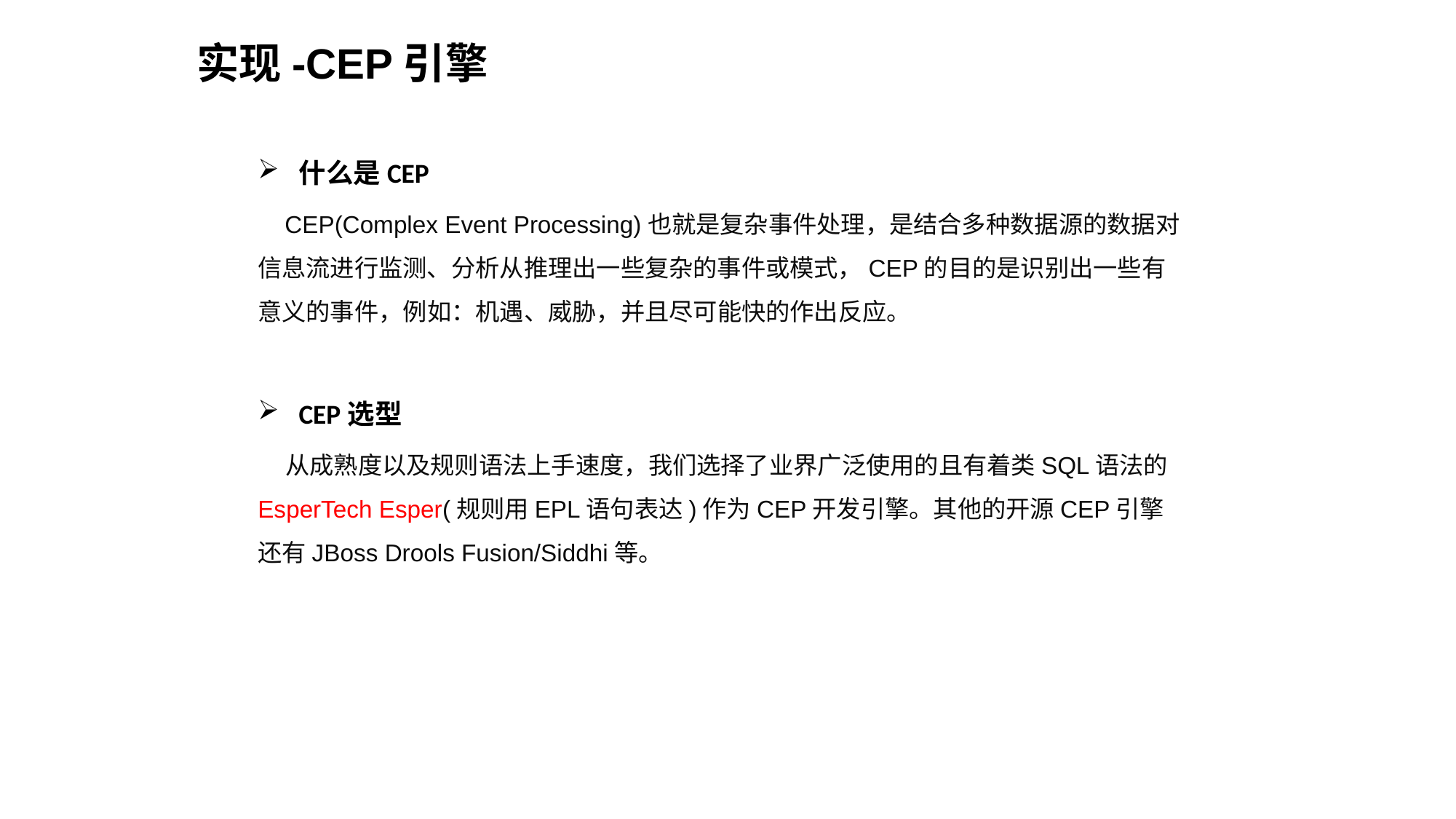

实现-CEP引擎
什么是CEP
    CEP(Complex Event Processing)也就是复杂事件处理，是结合多种数据源的数据对信息流进行监测、分析从推理出一些复杂的事件或模式，CEP的目的是识别出一些有意义的事件，例如：机遇、威胁，并且尽可能快的作出反应。

CEP选型
    从成熟度以及规则语法上手速度，我们选择了业界广泛使用的且有着类SQL语法的EsperTech Esper(规则用EPL语句表达)作为CEP开发引擎。其他的开源CEP引擎还有JBoss Drools Fusion/Siddhi等。